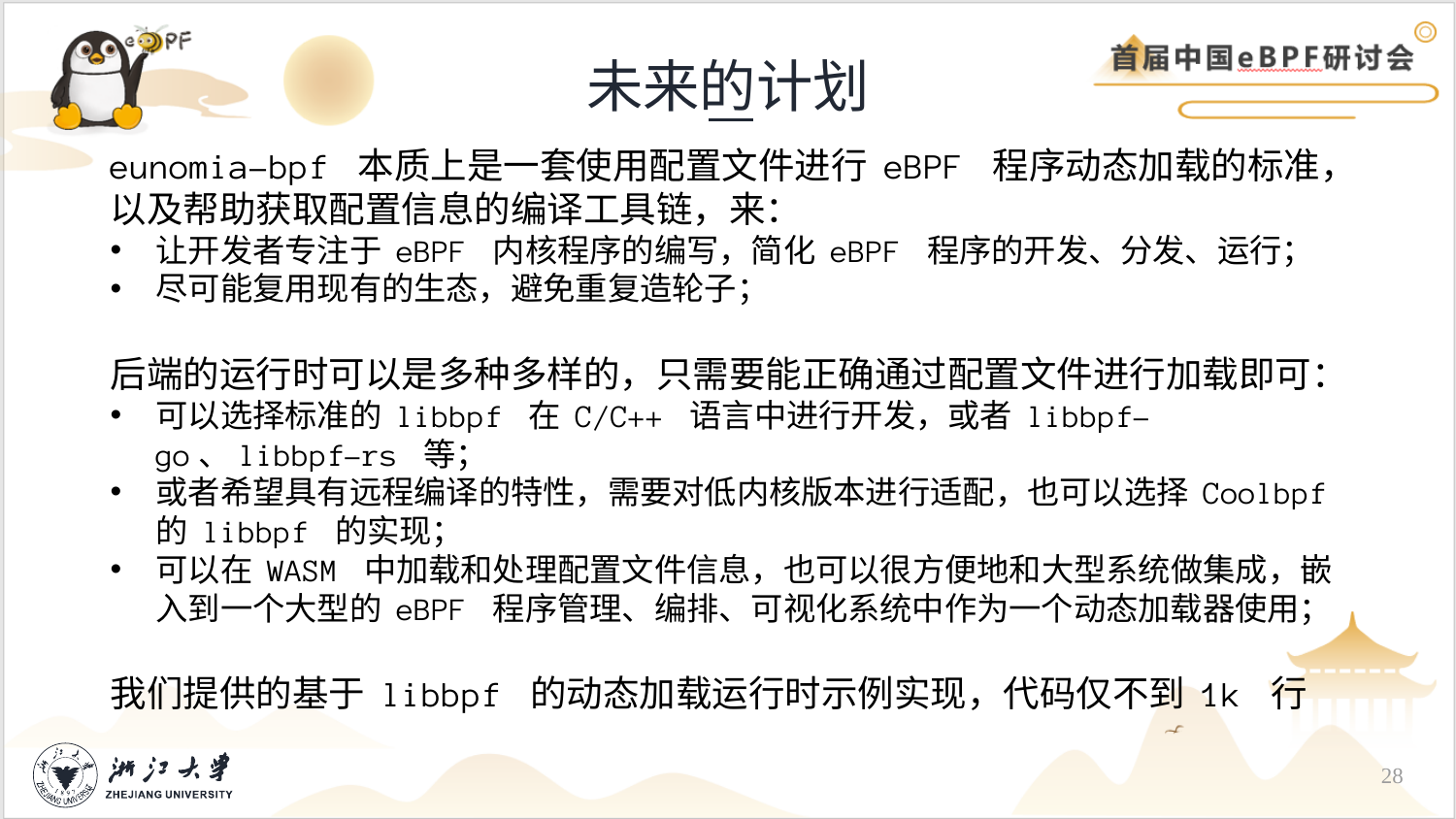

未来的计划
eunomia-bpf 本质上是一套使用配置文件进行 eBPF 程序动态加载的标准，以及帮助获取配置信息的编译工具链，来：
让开发者专注于 eBPF 内核程序的编写，简化 eBPF 程序的开发、分发、运行；
尽可能复用现有的生态，避免重复造轮子；

后端的运行时可以是多种多样的，只需要能正确通过配置文件进行加载即可：
可以选择标准的 libbpf 在 C/C++ 语言中进行开发，或者 libbpf-go、libbpf-rs 等；
或者希望具有远程编译的特性，需要对低内核版本进行适配，也可以选择 Coolbpf 的 libbpf 的实现；
可以在 WASM 中加载和处理配置文件信息，也可以很方便地和大型系统做集成，嵌入到一个大型的 eBPF 程序管理、编排、可视化系统中作为一个动态加载器使用；

我们提供的基于 libbpf 的动态加载运行时示例实现，代码仅不到 1k 行

28